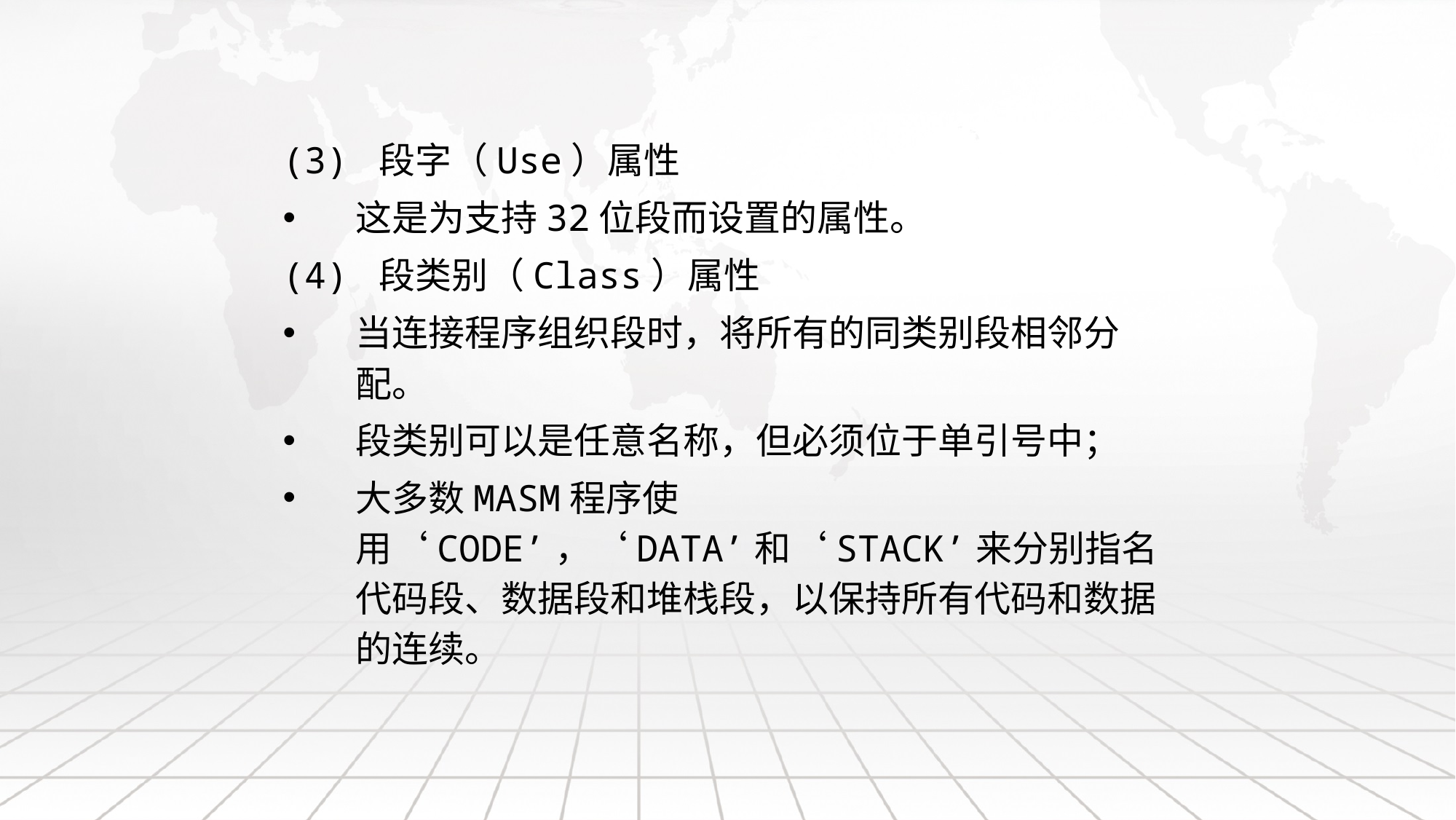

(3) 段字（Use）属性
这是为支持32位段而设置的属性。
(4) 段类别（Class）属性
当连接程序组织段时，将所有的同类别段相邻分配。
段类别可以是任意名称，但必须位于单引号中；
大多数MASM程序使用‘CODE’，‘DATA’和‘STACK’来分别指名代码段、数据段和堆栈段，以保持所有代码和数据的连续。